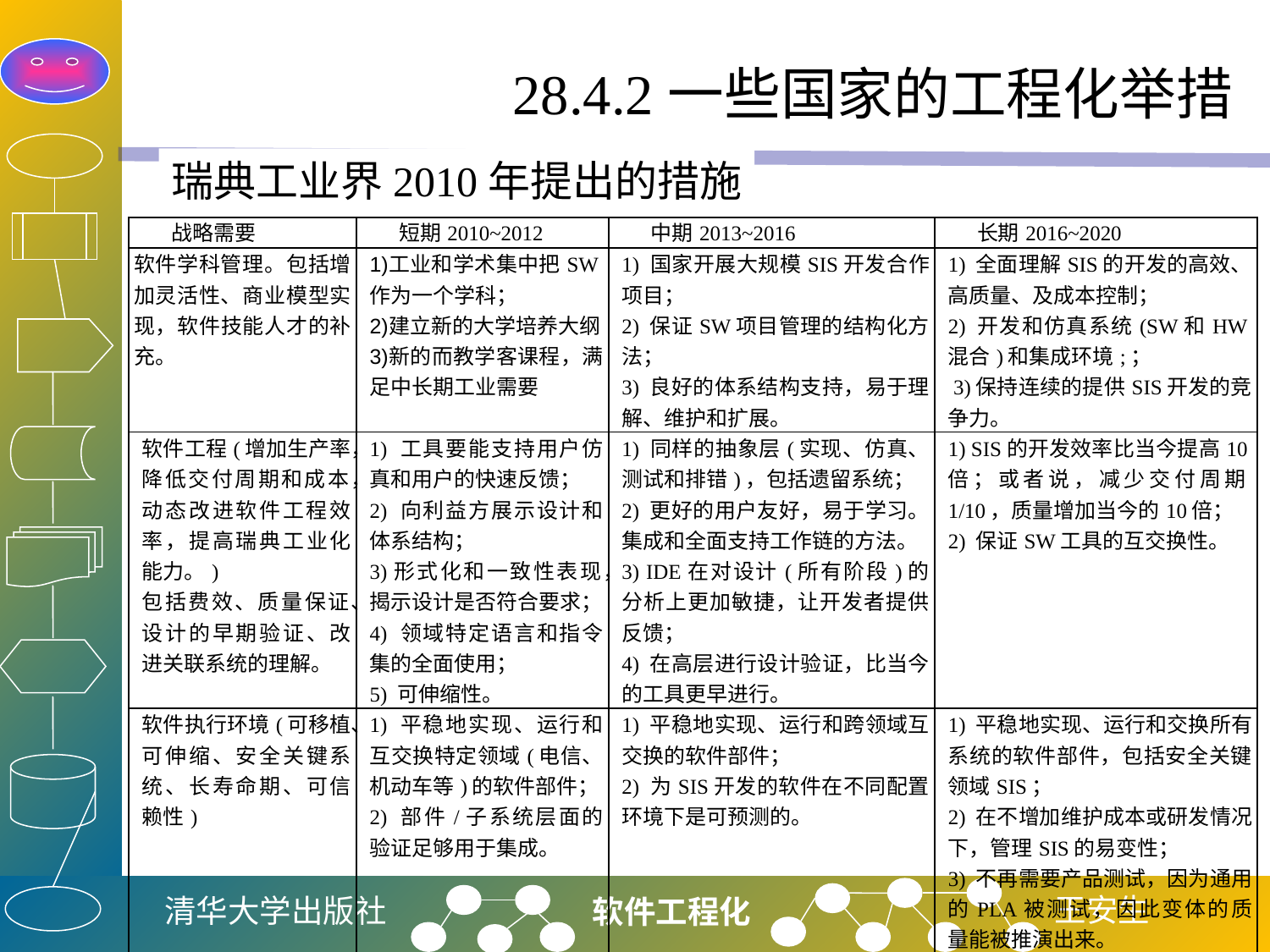

# 28.4.2一些国家的工程化举措
瑞典工业界2010年提出的措施
| 战略需要 | 短期2010~2012 | 中期2013~2016 | 长期2016~2020 |
| --- | --- | --- | --- |
| 软件学科管理。包括增加灵活性、商业模型实现，软件技能人才的补充。 | 工业和学术集中把SW作为一个学科； 建立新的大学培养大纲 新的而教学客课程，满足中长期工业需要 | 1) 国家开展大规模SIS开发合作项目； 2) 保证SW项目管理的结构化方法； 3) 良好的体系结构支持，易于理解、维护和扩展。 | 1) 全面理解SIS的开发的高效、高质量、及成本控制； 2) 开发和仿真系统(SW和HW混合)和集成环境;； 3)保持连续的提供SIS开发的竞争力。 |
| 软件工程(增加生产率，降低交付周期和成本，动态改进软件工程效率，提高瑞典工业化能力。) 包括费效、质量保证、设计的早期验证、改进关联系统的理解。 | 1) 工具要能支持用户仿真和用户的快速反馈； 2) 向利益方展示设计和体系结构； 3)形式化和一致性表现，揭示设计是否符合要求； 4) 领域特定语言和指令集的全面使用； 5) 可伸缩性。 | 1) 同样的抽象层(实现、仿真、测试和排错)，包括遗留系统； 2) 更好的用户友好，易于学习。集成和全面支持工作链的方法。 3) IDE在对设计(所有阶段)的分析上更加敏捷，让开发者提供反馈； 4) 在高层进行设计验证，比当今的工具更早进行。 | 1) SIS的开发效率比当今提高10倍；或者说，减少交付周期1/10，质量增加当今的10倍； 2) 保证SW工具的互交换性。 |
| 软件执行环境(可移植、可伸缩、安全关键系统、长寿命期、可信赖性) | 1) 平稳地实现、运行和互交换特定领域(电信、机动车等)的软件部件； 2) 部件/子系统层面的验证足够用于集成。 | 1) 平稳地实现、运行和跨领域互交换的软件部件； 2) 为SIS开发的软件在不同配置环境下是可预测的。 | 1) 平稳地实现、运行和交换所有系统的软件部件，包括安全关键领域SIS； 2) 在不增加维护成本或研发情况下，管理SIS的易变性； 3) 不再需要产品测试，因为通用的PLA被测试，因此变体的质量能被推演出来。 |
| IDE：集成开发环境(Integrated Development Environment) PLA：产品线体系结构(Product Line Architecture) |  |  |  |